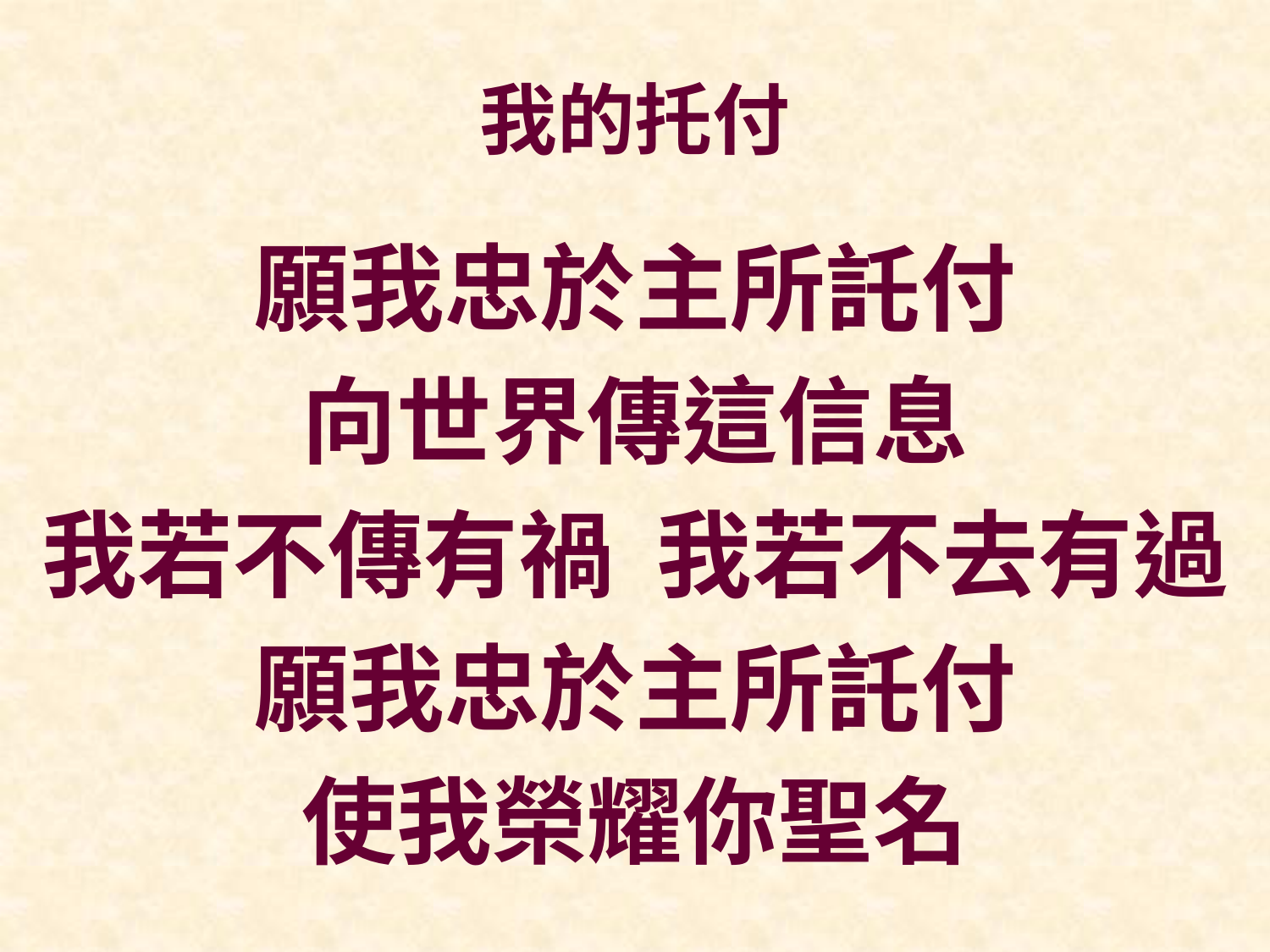

# 我的托付
願我忠於主所託付
向世界傳這信息
我若不傳有禍  我若不去有過
願我忠於主所託付
使我榮耀你聖名